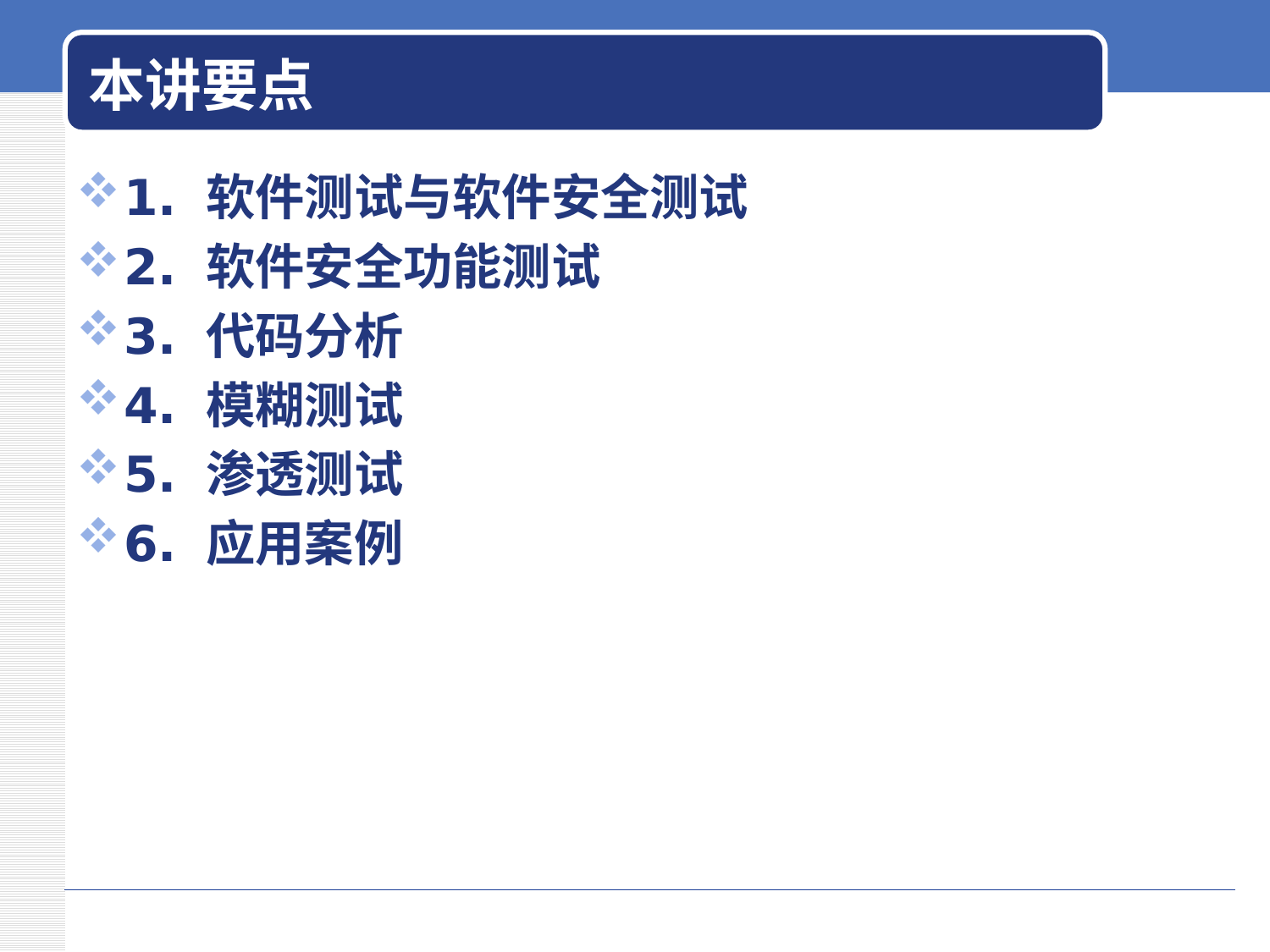

# 本讲要点
1. 软件测试与软件安全测试
2. 软件安全功能测试
3. 代码分析
4. 模糊测试
5. 渗透测试
6. 应用案例